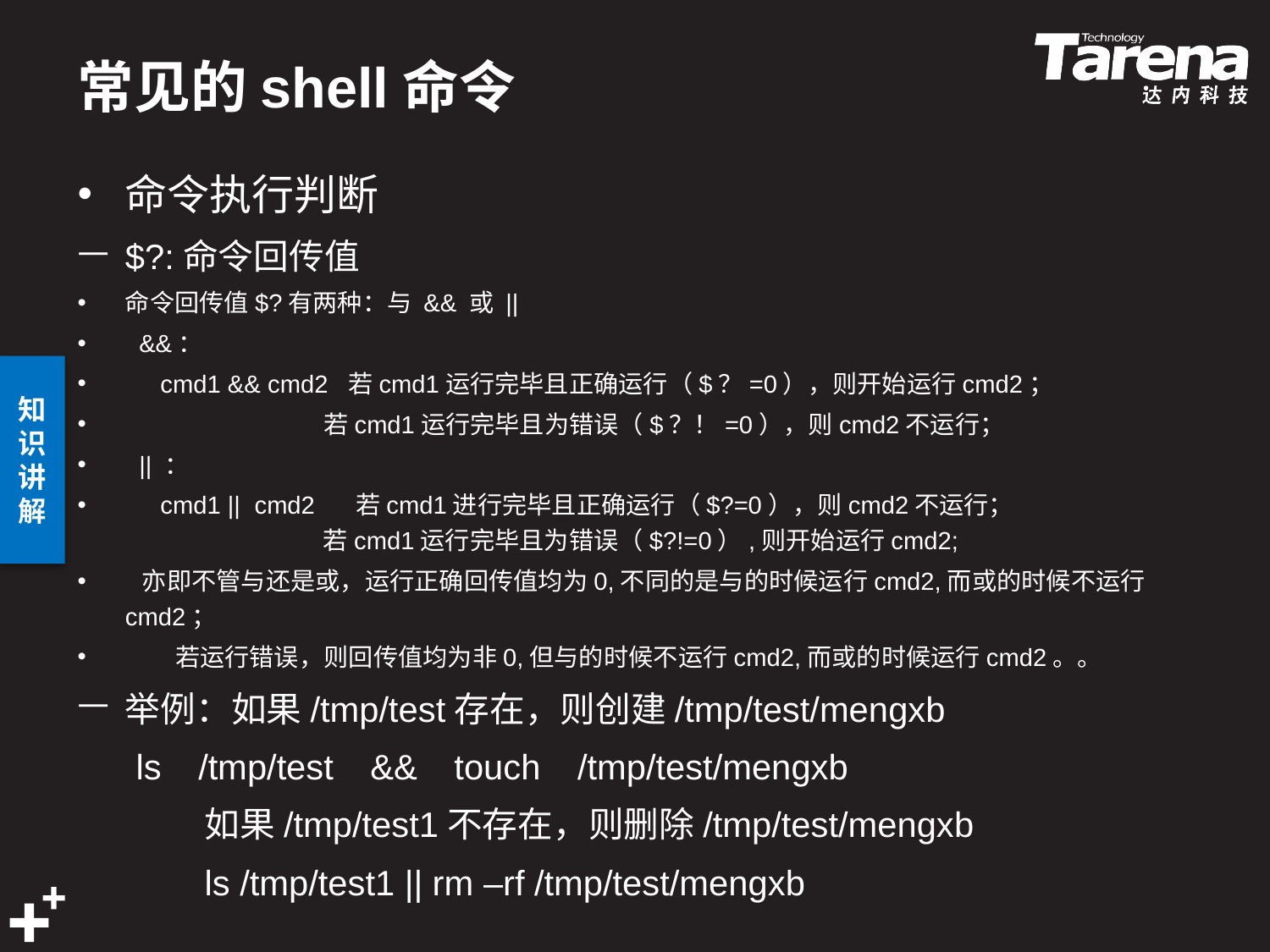

# 常见的shell命令
命令执行判断
$?:命令回传值
命令回传值$?有两种：与 && 或 ||
  &&：
     cmd1 && cmd2  若cmd1运行完毕且正确运行（$？=0），则开始运行cmd2；
                                   若cmd1运行完毕且为错误（$？！=0），则cmd2不运行；
  || ：
     cmd1 ||  cmd2     若cmd1进行完毕且正确运行（$?=0），则cmd2不运行；                
                                    若cmd1运行完毕且为错误（$?!=0）,则开始运行cmd2;
  亦即不管与还是或，运行正确回传值均为0,不同的是与的时候运行cmd2,而或的时候不运行cmd2；
        若运行错误，则回传值均为非0,但与的时候不运行cmd2,而或的时候运行cmd2。。
举例：如果/tmp/test存在，则创建/tmp/test/mengxb
      ls  /tmp/test  &&  touch  /tmp/test/mengxb
	如果/tmp/test1不存在，则删除/tmp/test/mengxb
	ls /tmp/test1 || rm –rf /tmp/test/mengxb